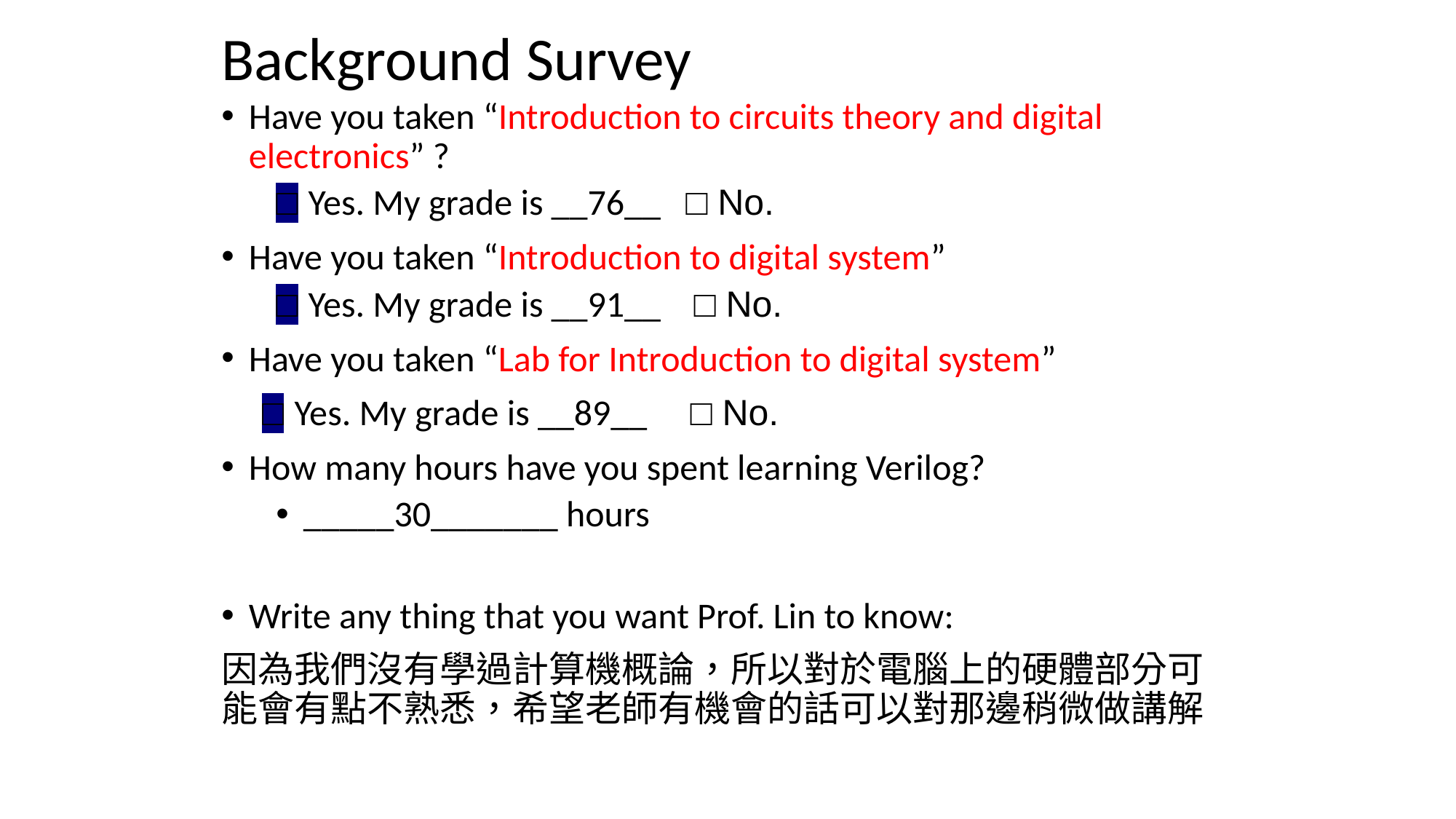

# Background Survey
Have you taken “Introduction to circuits theory and digital electronics” ?
□ Yes. My grade is __76__   □ No.
Have you taken “Introduction to digital system”
□ Yes. My grade is __91__    □ No.
Have you taken “Lab for Introduction to digital system”
    □ Yes. My grade is __89__     □ No.
How many hours have you spent learning Verilog?
_____30_______ hours

Write any thing that you want Prof. Lin to know:
因為我們沒有學過計算機概論，所以對於電腦上的硬體部分可能會有點不熟悉，希望老師有機會的話可以對那邊稍微做講解